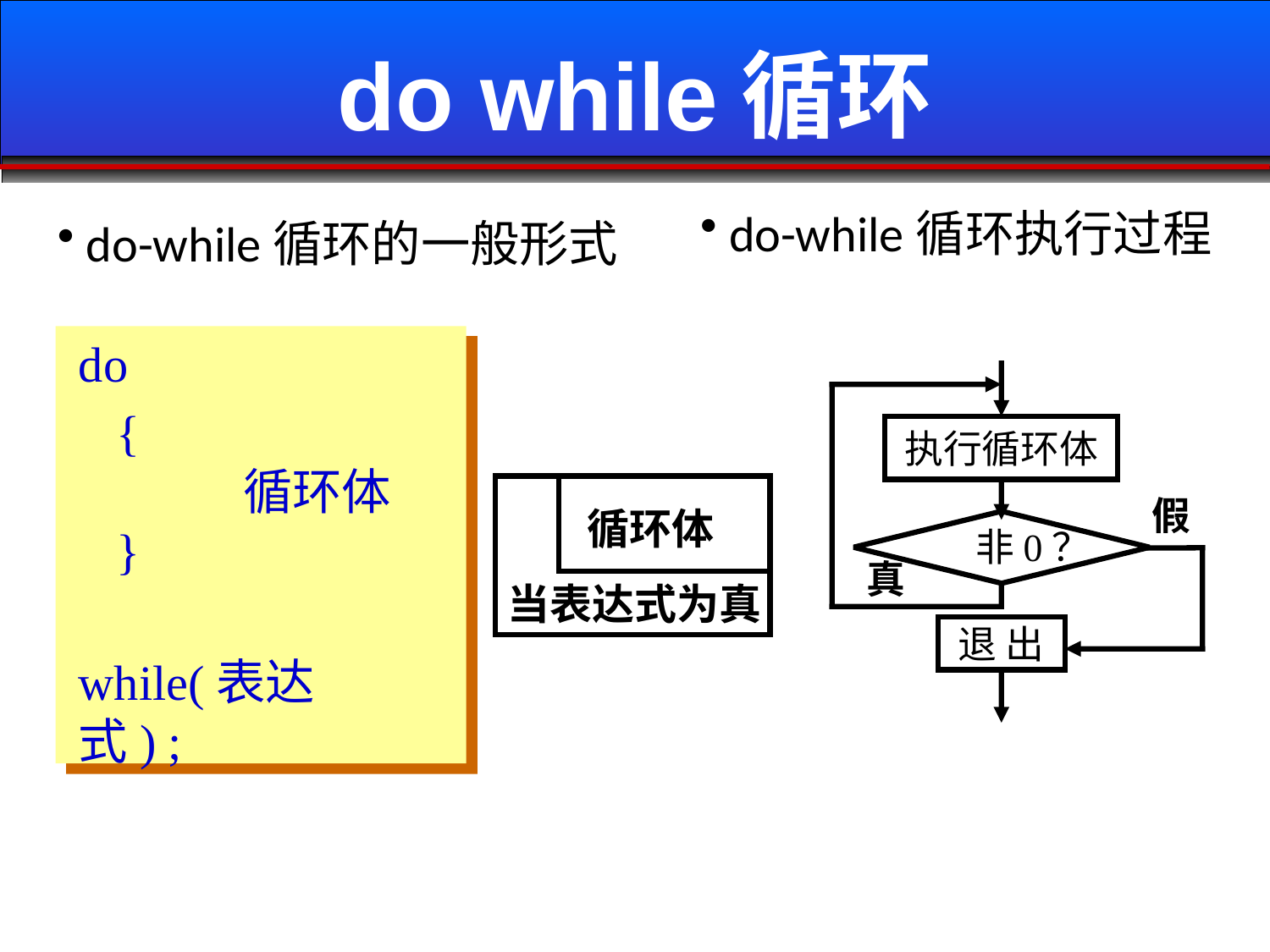

do while循环

 do-while循环执行过程
 do-while循环的一般形式

do

{
	循环体
}
执行循环体

假
循环体

非0？

真
当表达式为真

退 出
while(表达式) ;